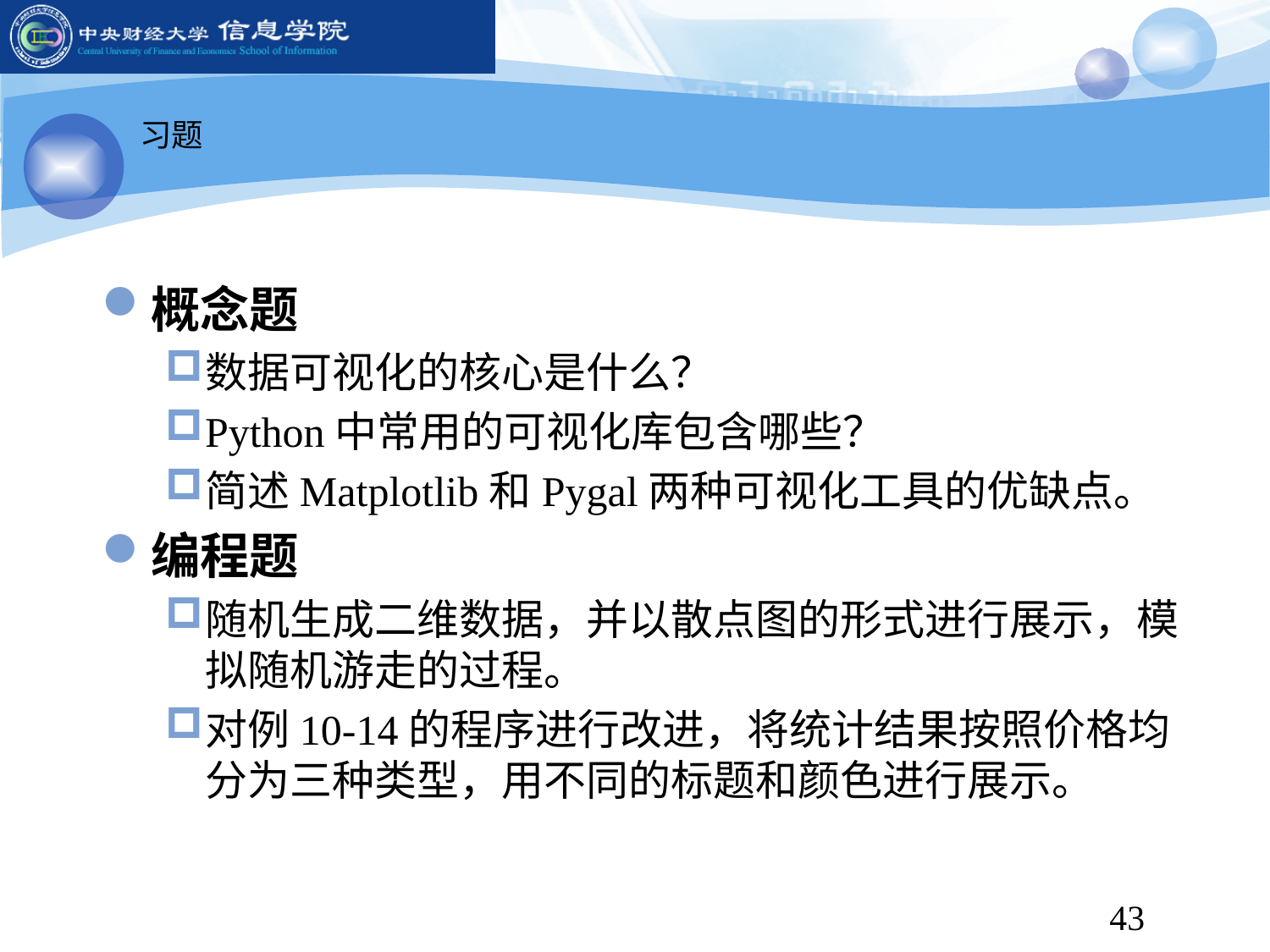

习题
概念题
数据可视化的核心是什么？
Python中常用的可视化库包含哪些？
简述Matplotlib和Pygal两种可视化工具的优缺点。
编程题
随机生成二维数据，并以散点图的形式进行展示，模拟随机游走的过程。
对例10-14的程序进行改进，将统计结果按照价格均分为三种类型，用不同的标题和颜色进行展示。